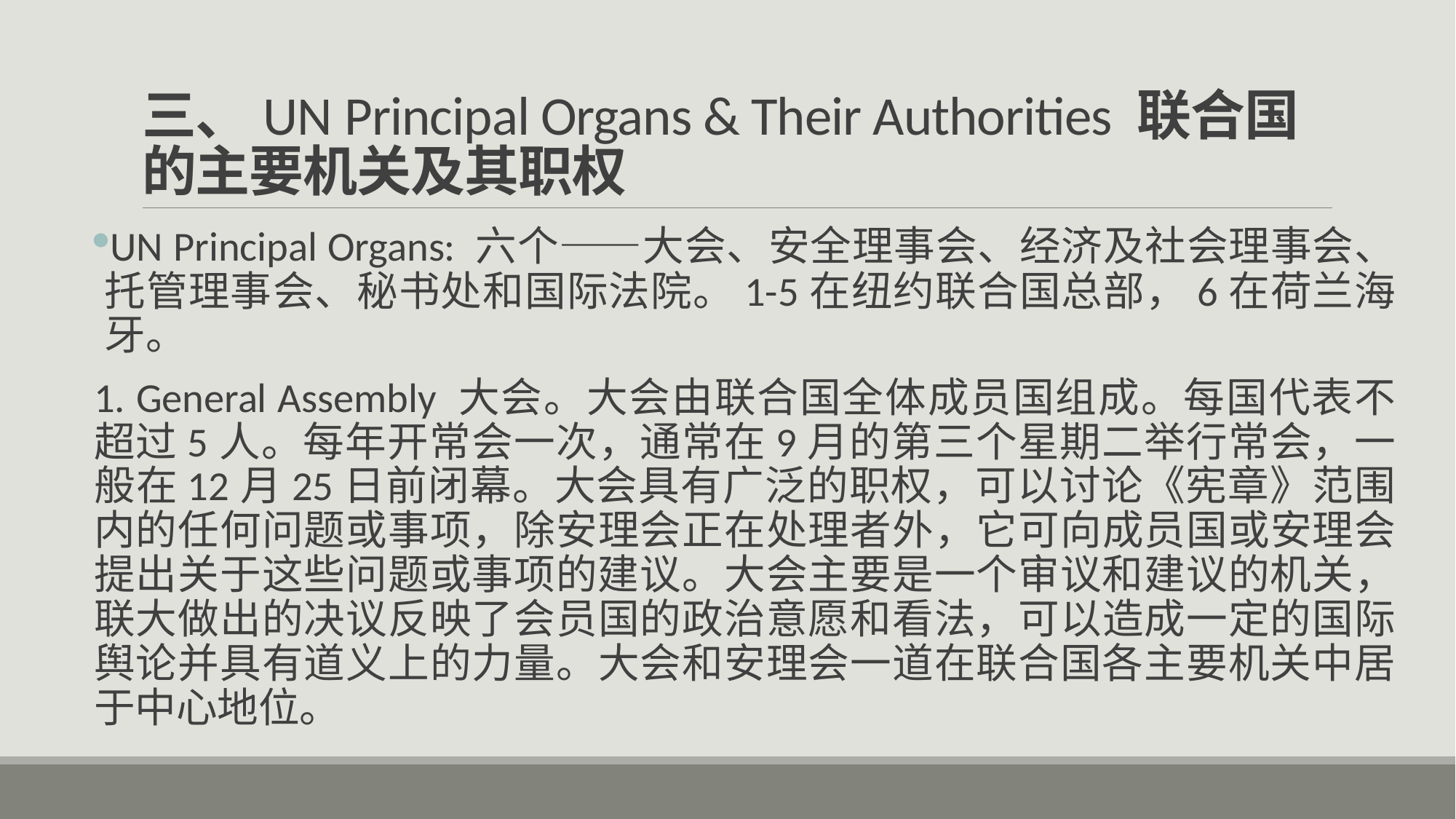

# 三、UN Principal Organs & Their Authorities 联合国的主要机关及其职权
UN Principal Organs: 六个——大会、安全理事会、经济及社会理事会、托管理事会、秘书处和国际法院。1-5在纽约联合国总部，6在荷兰海牙。
1. General Assembly 大会。大会由联合国全体成员国组成。每国代表不超过5人。每年开常会一次，通常在9月的第三个星期二举行常会，一般在12月25日前闭幕。大会具有广泛的职权，可以讨论《宪章》范围内的任何问题或事项，除安理会正在处理者外，它可向成员国或安理会提出关于这些问题或事项的建议。大会主要是一个审议和建议的机关，联大做出的决议反映了会员国的政治意愿和看法，可以造成一定的国际舆论并具有道义上的力量。大会和安理会一道在联合国各主要机关中居于中心地位。